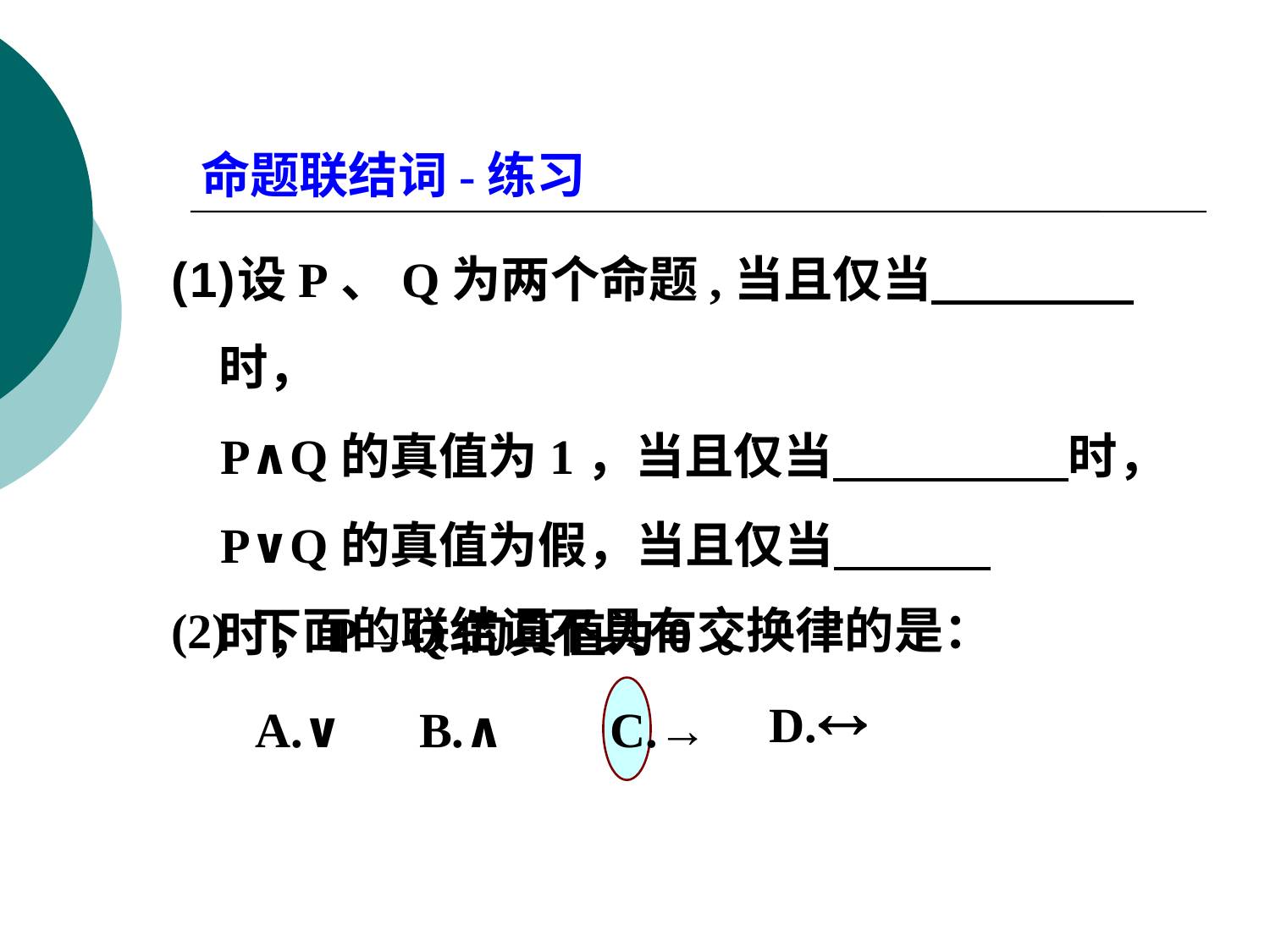

命题联结词-练习
设P、Q为两个命题,当且仅当                   时，
    P∧Q的真值为1，当且仅当                     时，
    P∨Q的真值为假，当且仅当               时，P→Q的真值为0 。
(2) 下面的联结词不具有交换律的是：

D.↔
A.∨
B.∧
C.→